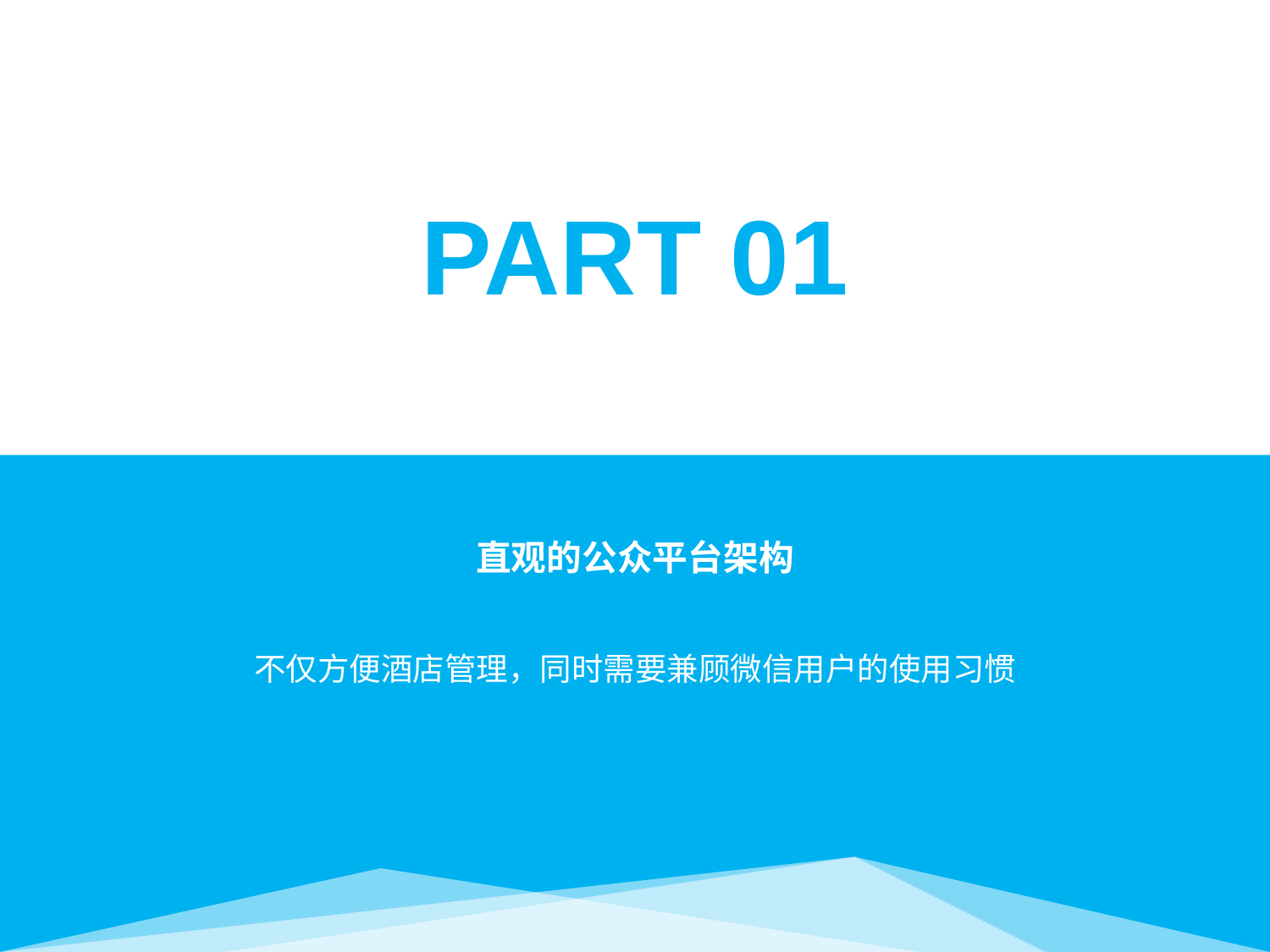

PART 01

直观的公众平台架构
不仅方便酒店管理，同时需要兼顾微信用户的使用习惯